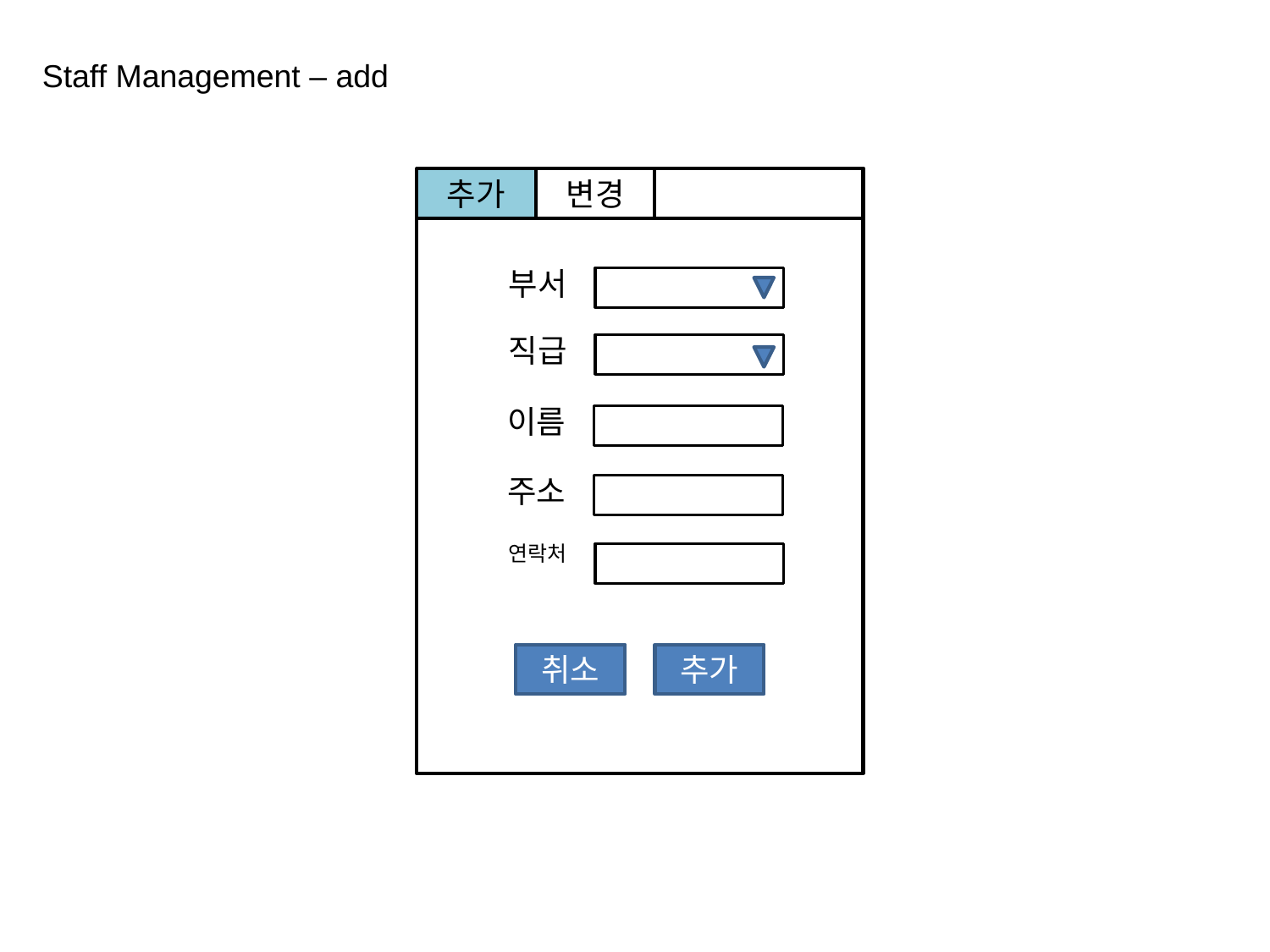

Staff Management – add

추가
변경

부서

직급

이름

주소

연락처

취소
추가